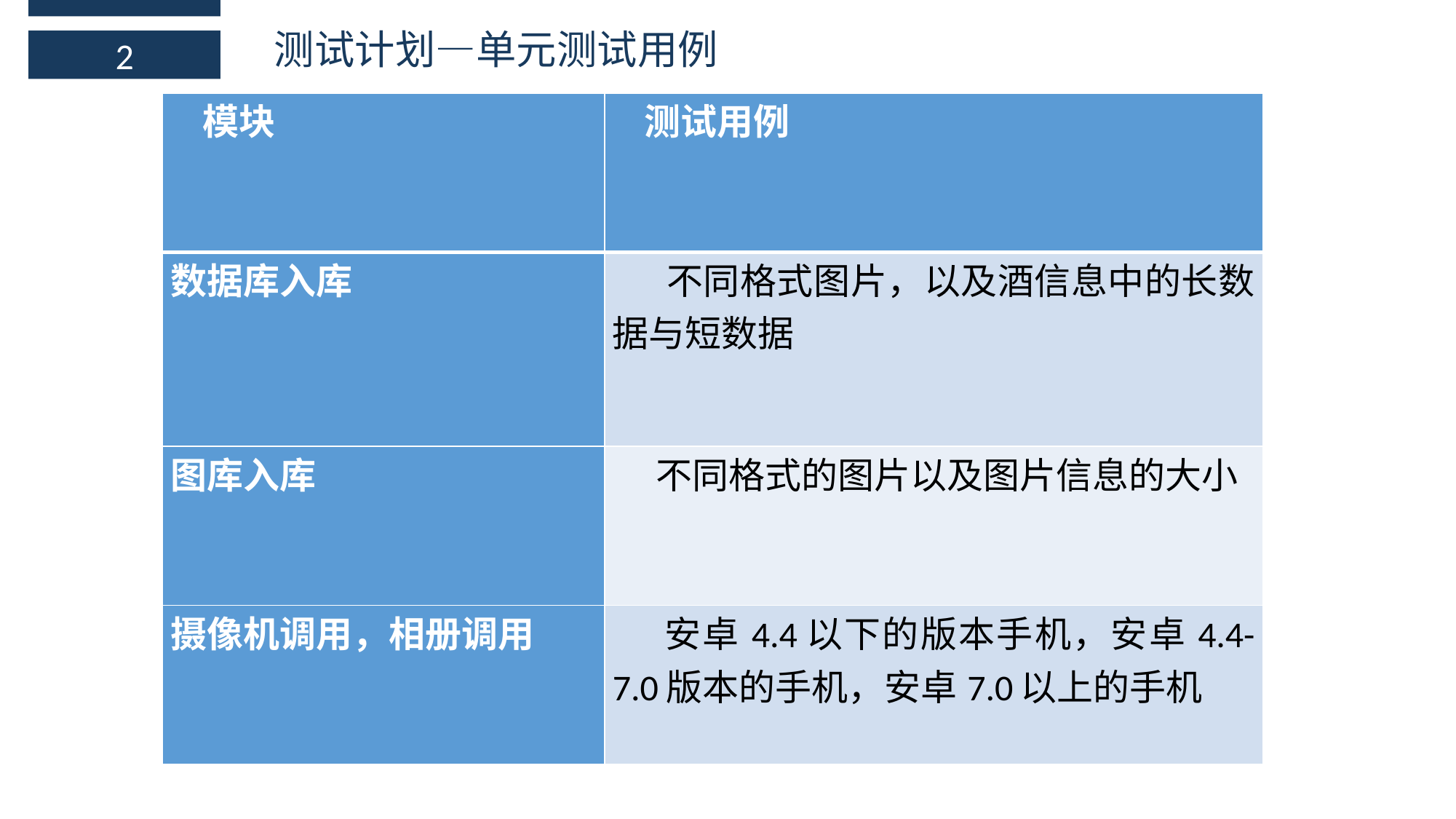

测试计划—单元测试用例
2
| 模块 | 测试用例 |
| --- | --- |
| 数据库入库 | 不同格式图片，以及酒信息中的长数据与短数据 |
| 图库入库 | 不同格式的图片以及图片信息的大小 |
| 摄像机调用，相册调用 | 安卓4.4以下的版本手机，安卓4.4-7.0版本的手机，安卓7.0以上的手机 |